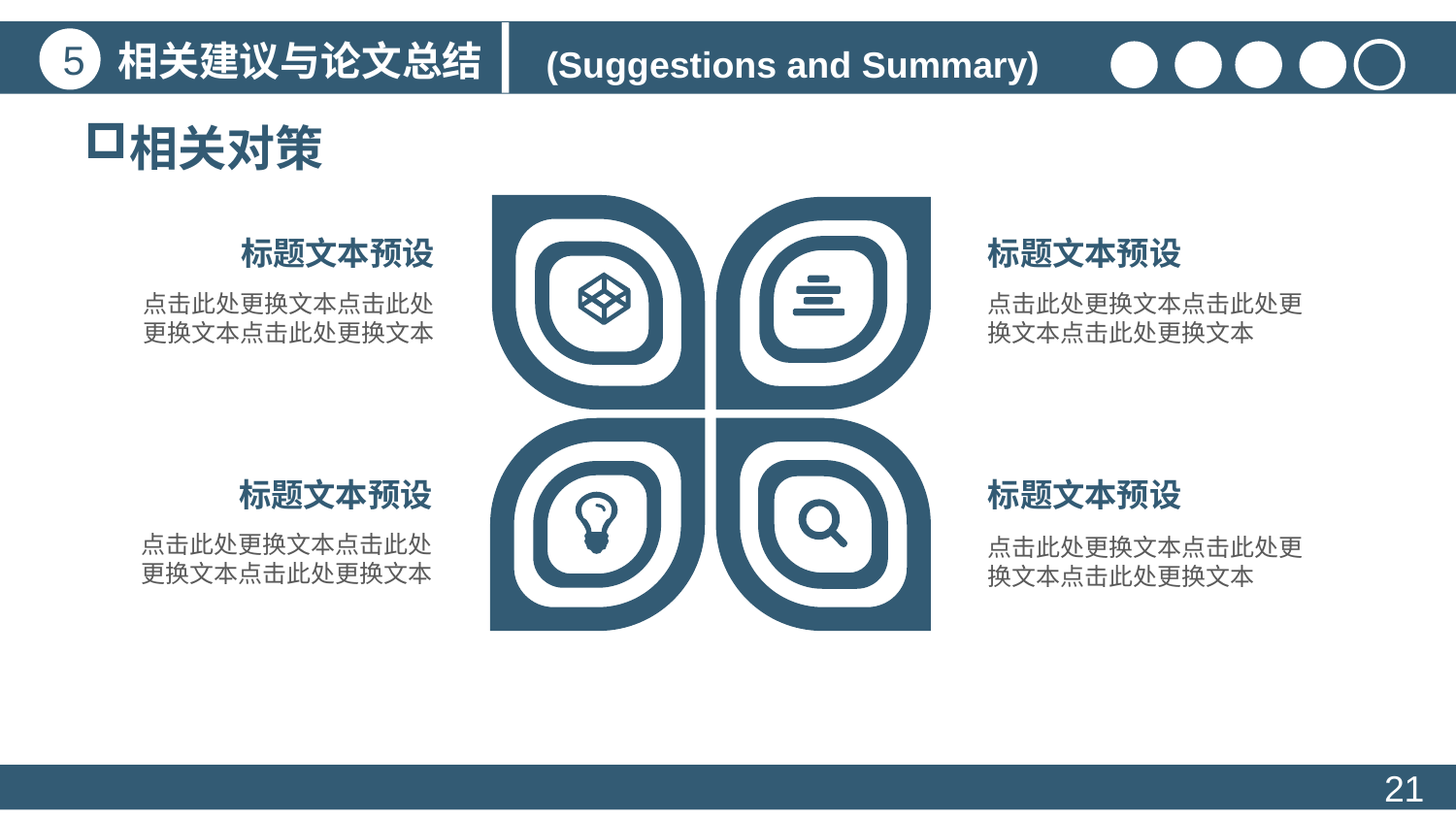

相关建议与论文总结
5
 (Suggestions and Summary)
相关对策

标题文本预设
点击此处更换文本点击此处更换文本点击此处更换文本
标题文本预设
点击此处更换文本点击此处更换文本点击此处更换文本

标题文本预设
点击此处更换文本点击此处更换文本点击此处更换文本
标题文本预设
点击此处更换文本点击此处更换文本点击此处更换文本
21